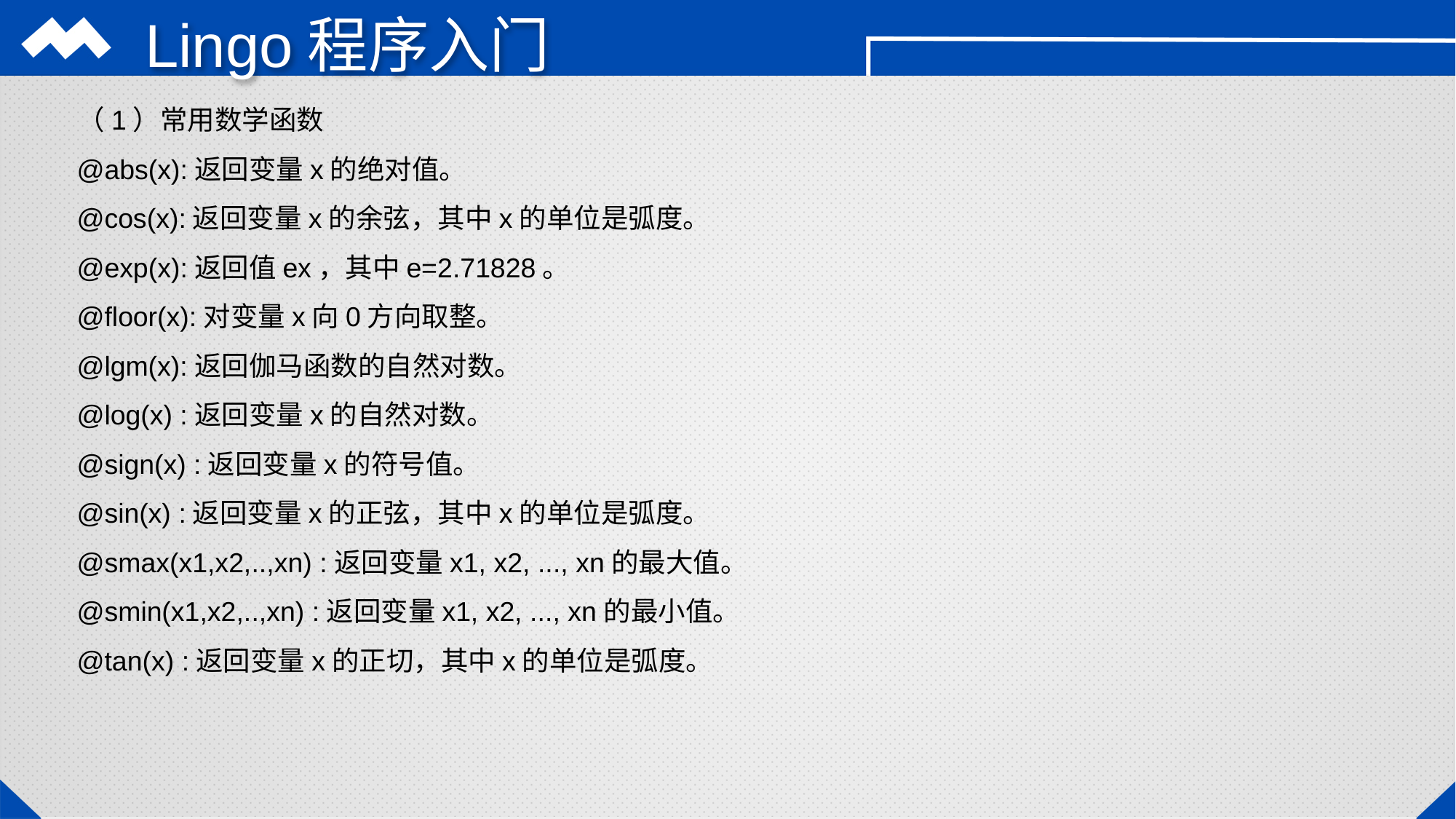

# Lingo程序入门
    （1）常用数学函数
    @abs(x):返回变量x的绝对值。
    @cos(x):返回变量x的余弦，其中x的单位是弧度。
    @exp(x):返回值ex，其中e=2.71828。
    @floor(x):对变量x向0方向取整。
    @lgm(x):返回伽马函数的自然对数。
    @log(x) :返回变量x的自然对数。
    @sign(x) :返回变量x的符号值。
    @sin(x) :返回变量x的正弦，其中x的单位是弧度。
    @smax(x1,x2,..,xn) :返回变量x1, x2, ..., xn的最大值。
    @smin(x1,x2,..,xn) :返回变量x1, x2, ..., xn的最小值。
    @tan(x) :返回变量x的正切，其中x的单位是弧度。